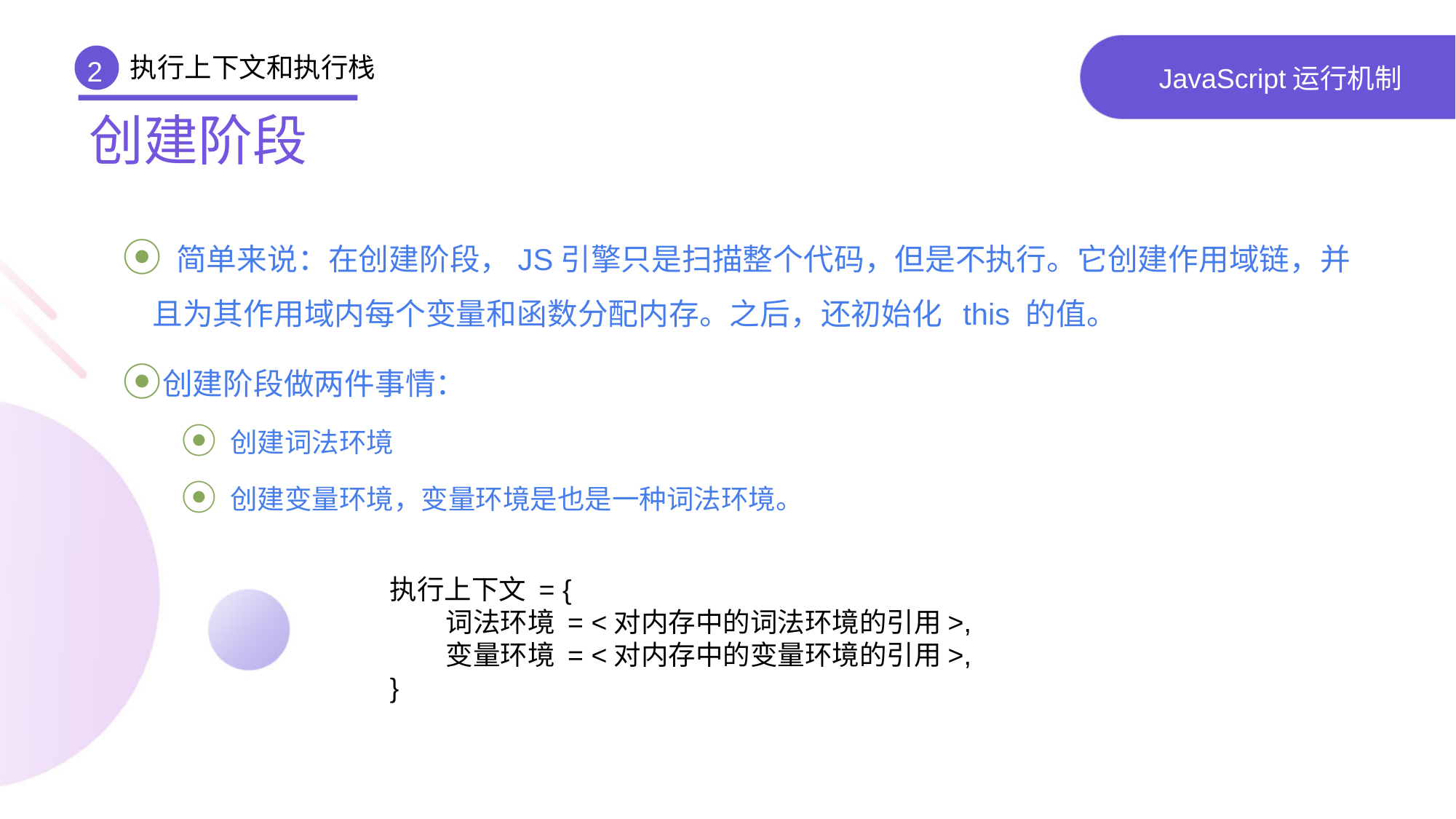

执行上下文和执行栈
2
# JavaScript运行机制
创建阶段
 简单来说：在创建阶段，JS引擎只是扫描整个代码，但是不执行。它创建作用域链，并且为其作用域内每个变量和函数分配内存。之后，还初始化  this 的值。
创建阶段做两件事情：
 创建词法环境
 创建变量环境，变量环境是也是一种词法环境。

执行上下文 = {
        词法环境 = <对内存中的词法环境的引用>,
        变量环境 = <对内存中的变量环境的引用>,
}